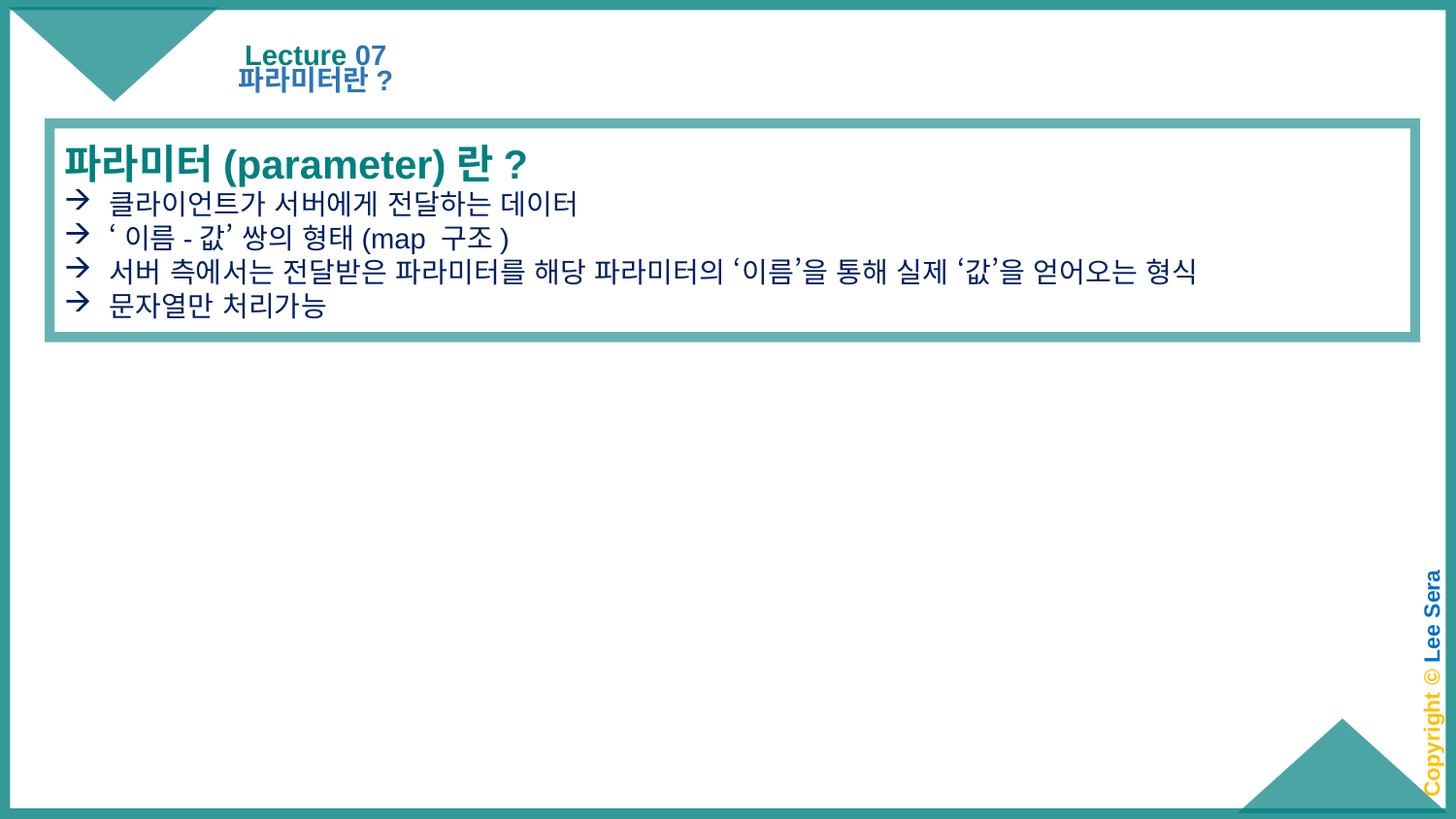

# Lecture 07
파라미터란?
파라미터(parameter)란?
클라이언트가 서버에게 전달하는 데이터
‘이름-값’ 쌍의 형태(map 구조)
서버 측에서는 전달받은 파라미터를 해당 파라미터의 ‘이름’을 통해 실제 ‘값’을 얻어오는 형식
문자열만 처리가능
Copyright © Lee Sera